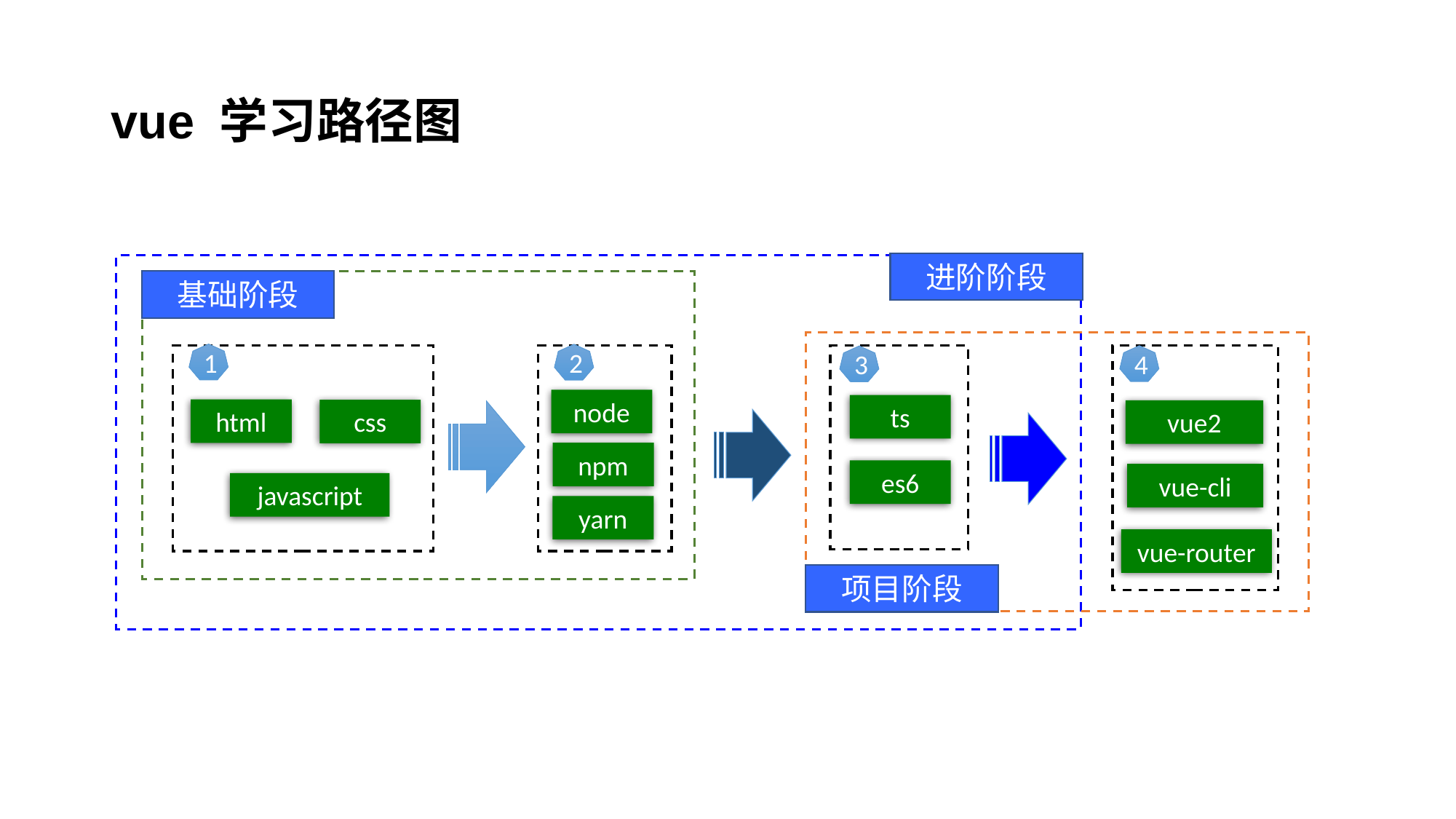

# vue 学习路径图
进阶阶段

基础阶段

1
2

4

3
node
ts
html
css
vue2

npm
es6
vue-cli
javascript
yarn
vue-router
项目阶段